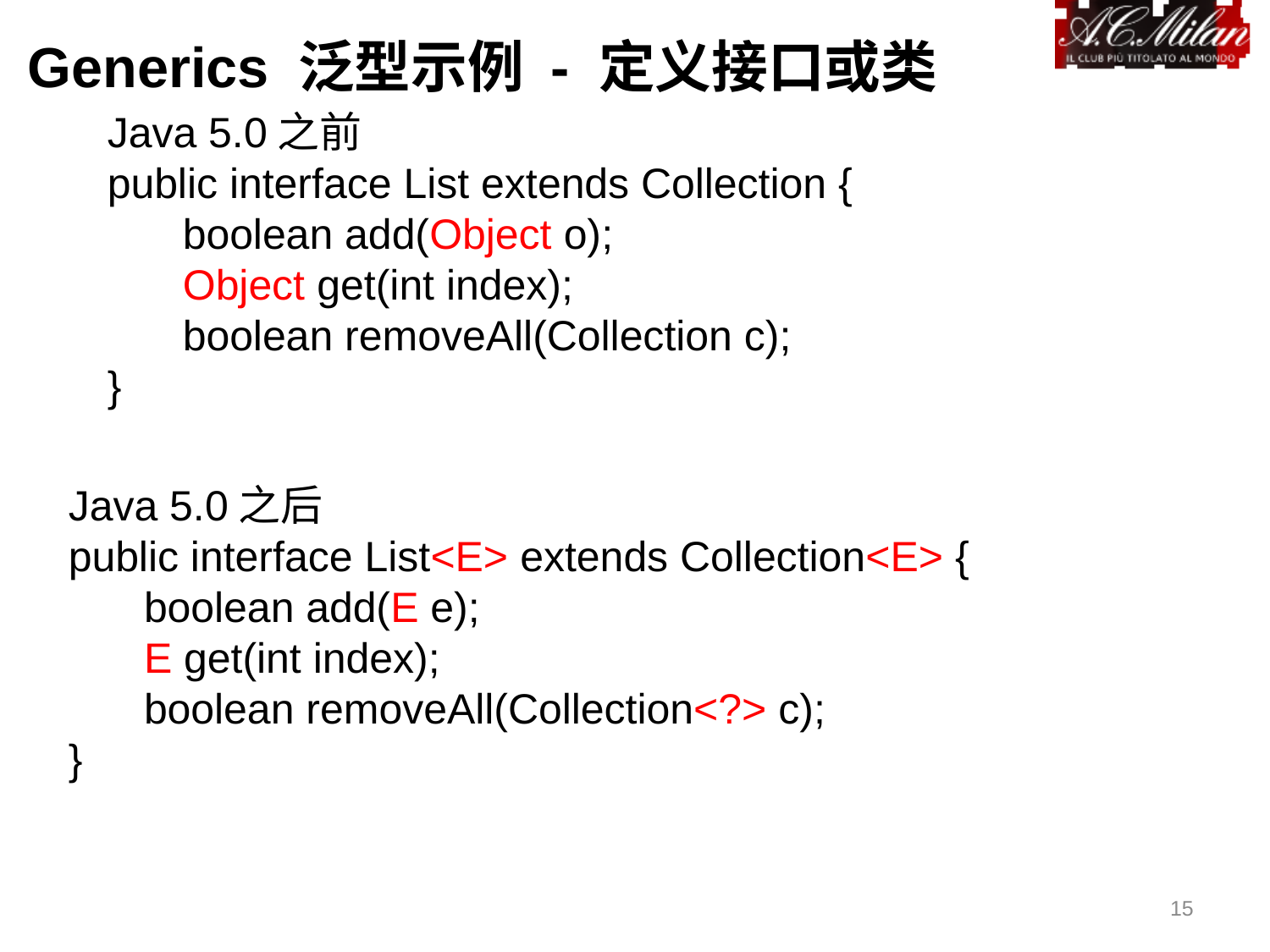

Generics 泛型示例 - 定义接口或类
Java 5.0之前
public interface List extends Collection {
 boolean add(Object o);
 Object get(int index);
 boolean removeAll(Collection c);
}

Java 5.0之后
public interface List<E> extends Collection<E> {
 boolean add(E e);
 E get(int index);
 boolean removeAll(Collection<?> c);
}
15